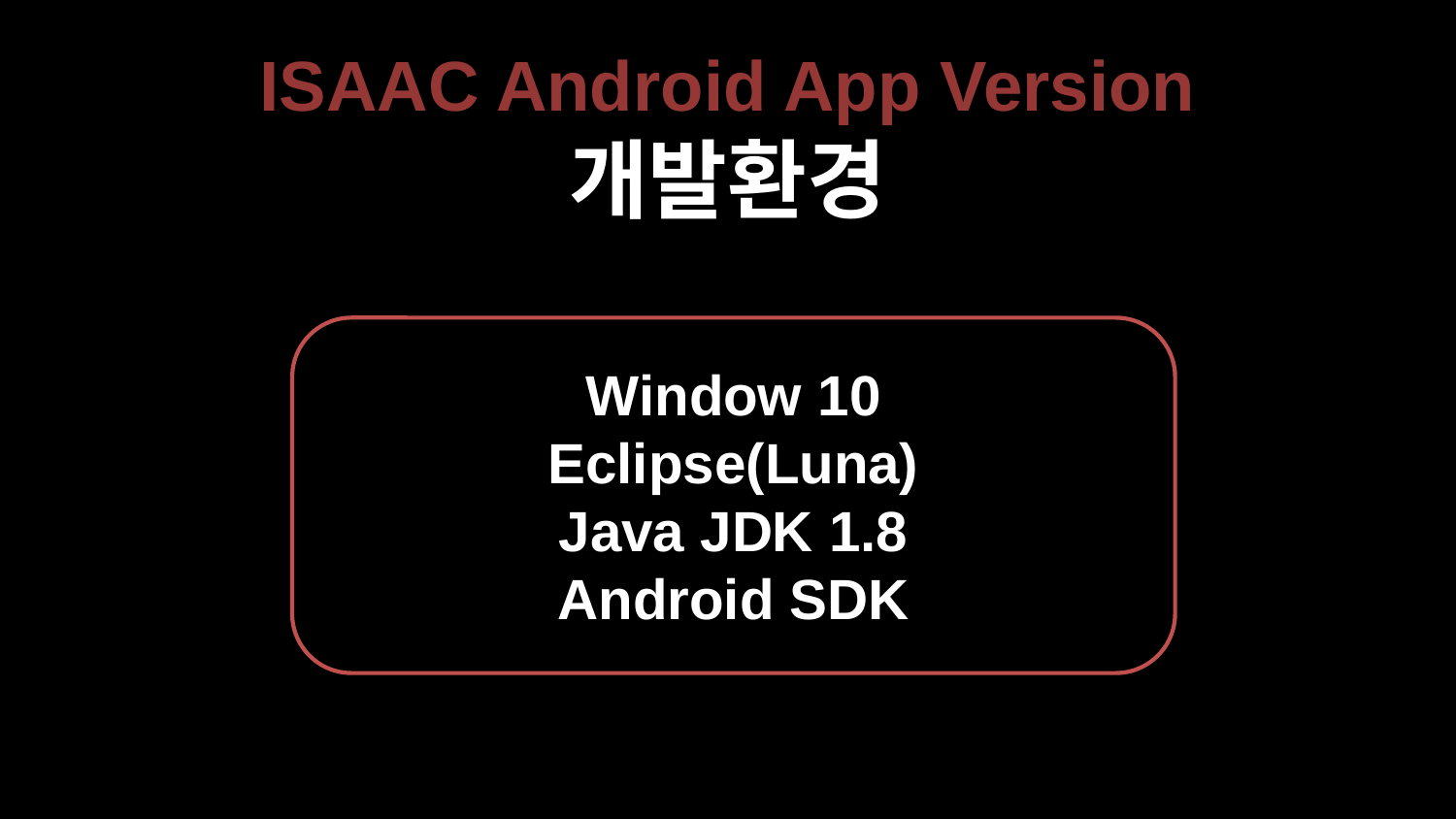

# ISAAC Android App Version 개발환경
Window 10
Eclipse(Luna)
Java JDK 1.8
Android SDK